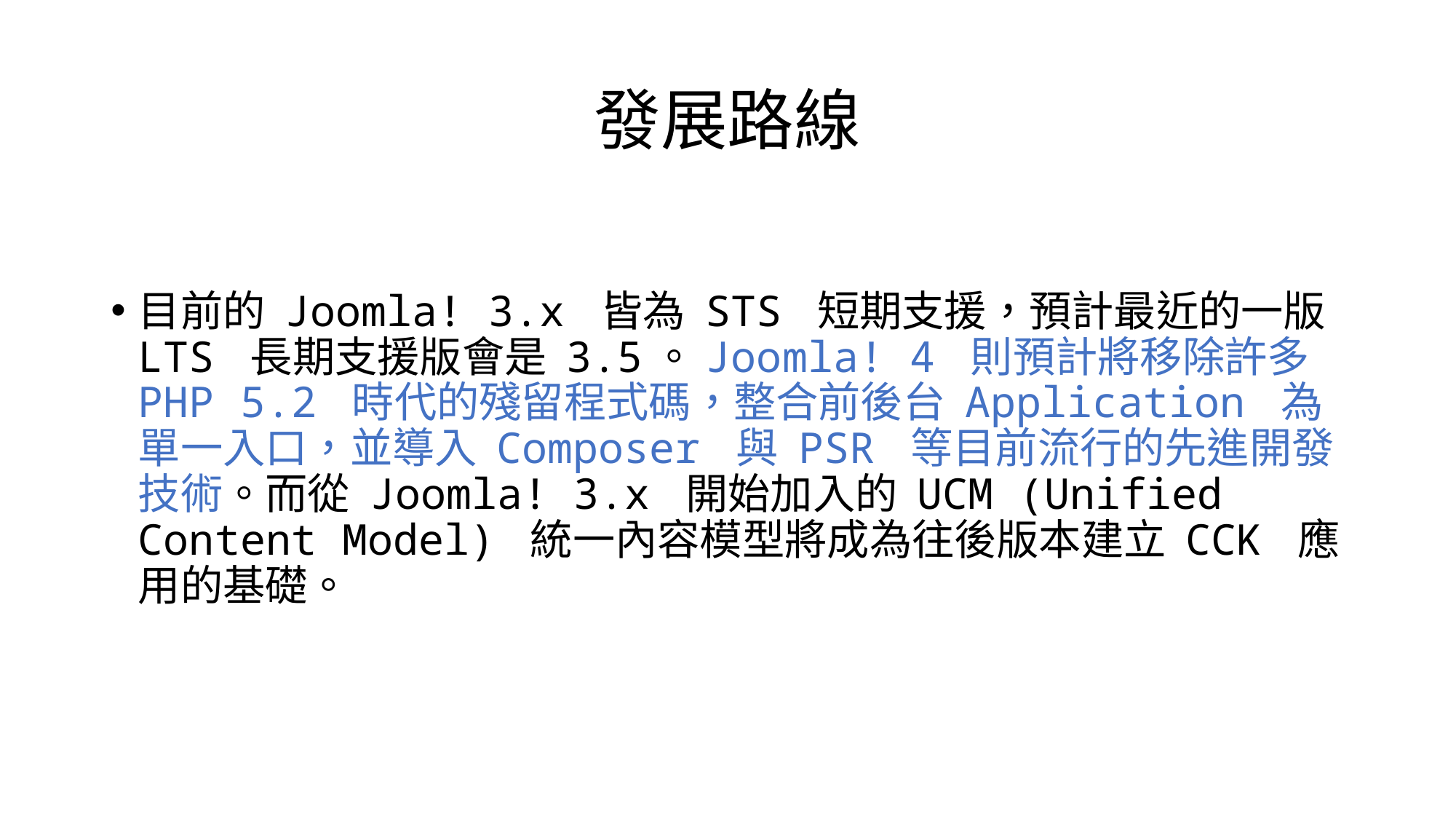

# 發展路線

目前的 Joomla! 3.x 皆為 STS 短期支援，預計最近的一版 LTS 長期支援版會是 3.5。Joomla! 4 則預計將移除許多 PHP 5.2 時代的殘留程式碼，整合前後台 Application 為單一入口，並導入 Composer 與 PSR 等目前流行的先進開發技術。而從 Joomla! 3.x 開始加入的 UCM (Unified Content Model) 統一內容模型將成為往後版本建立 CCK 應用的基礎。